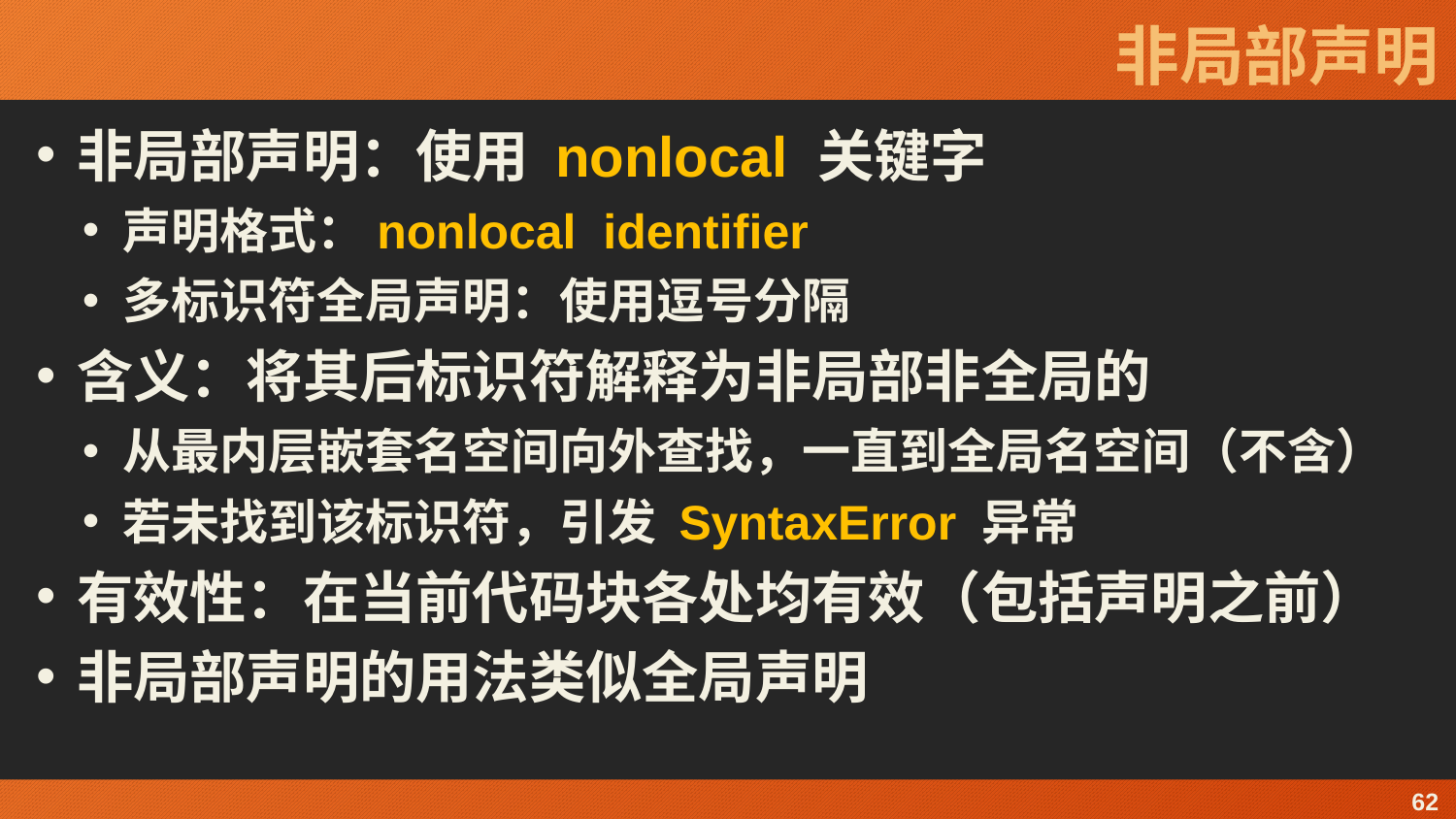

# 非局部声明
非局部声明：使用 nonlocal 关键字
声明格式：nonlocal  identifier
多标识符全局声明：使用逗号分隔
含义：将其后标识符解释为非局部非全局的
从最内层嵌套名空间向外查找，一直到全局名空间（不含）
若未找到该标识符，引发 SyntaxError 异常
有效性：在当前代码块各处均有效（包括声明之前）
非局部声明的用法类似全局声明
62